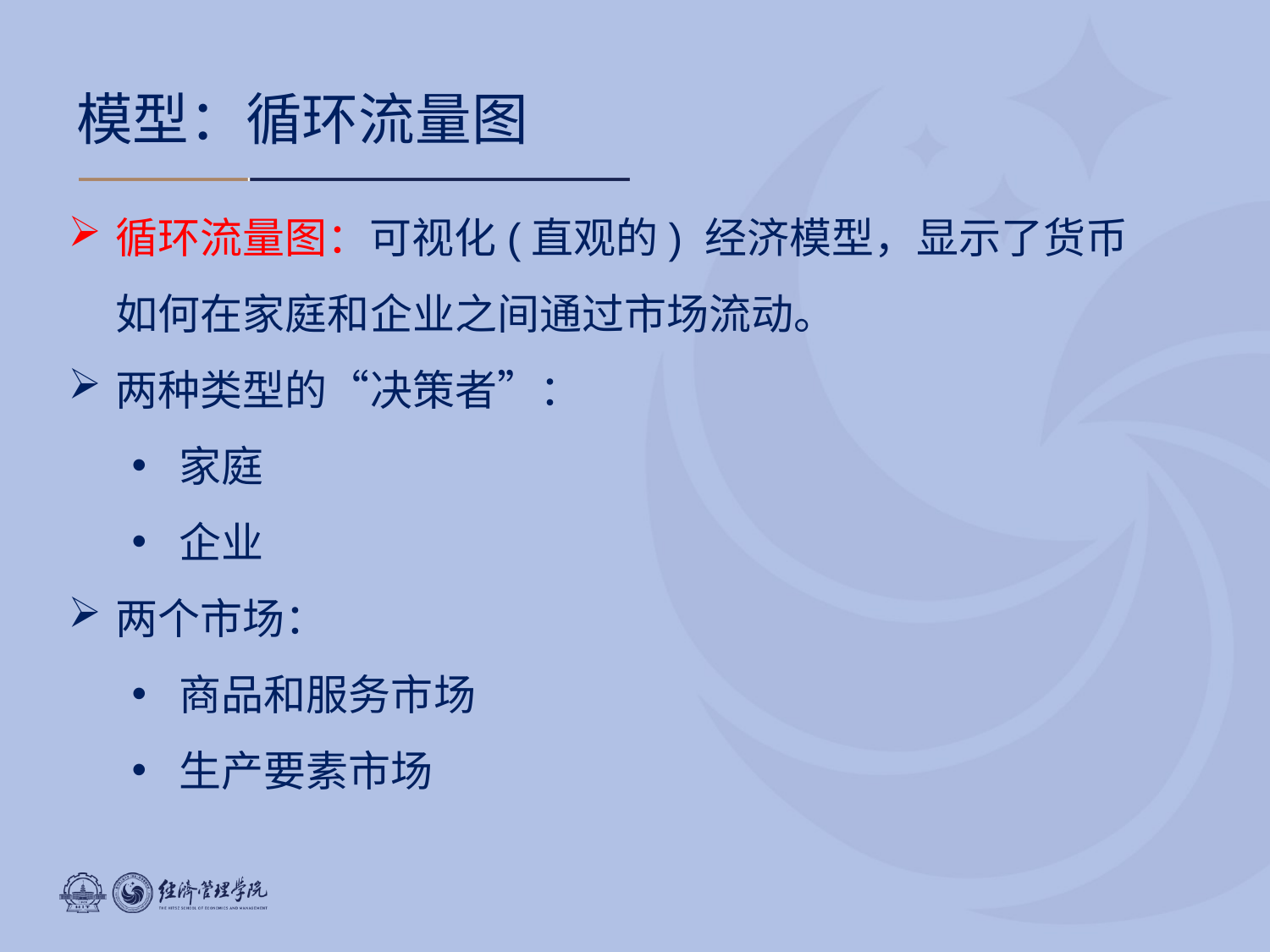

# 模型：循环流量图
循环流量图：可视化(直观的) 经济模型，显示了货币如何在家庭和企业之间通过市场流动。
两种类型的“决策者”：
家庭
企业
两个市场：
商品和服务市场
生产要素市场